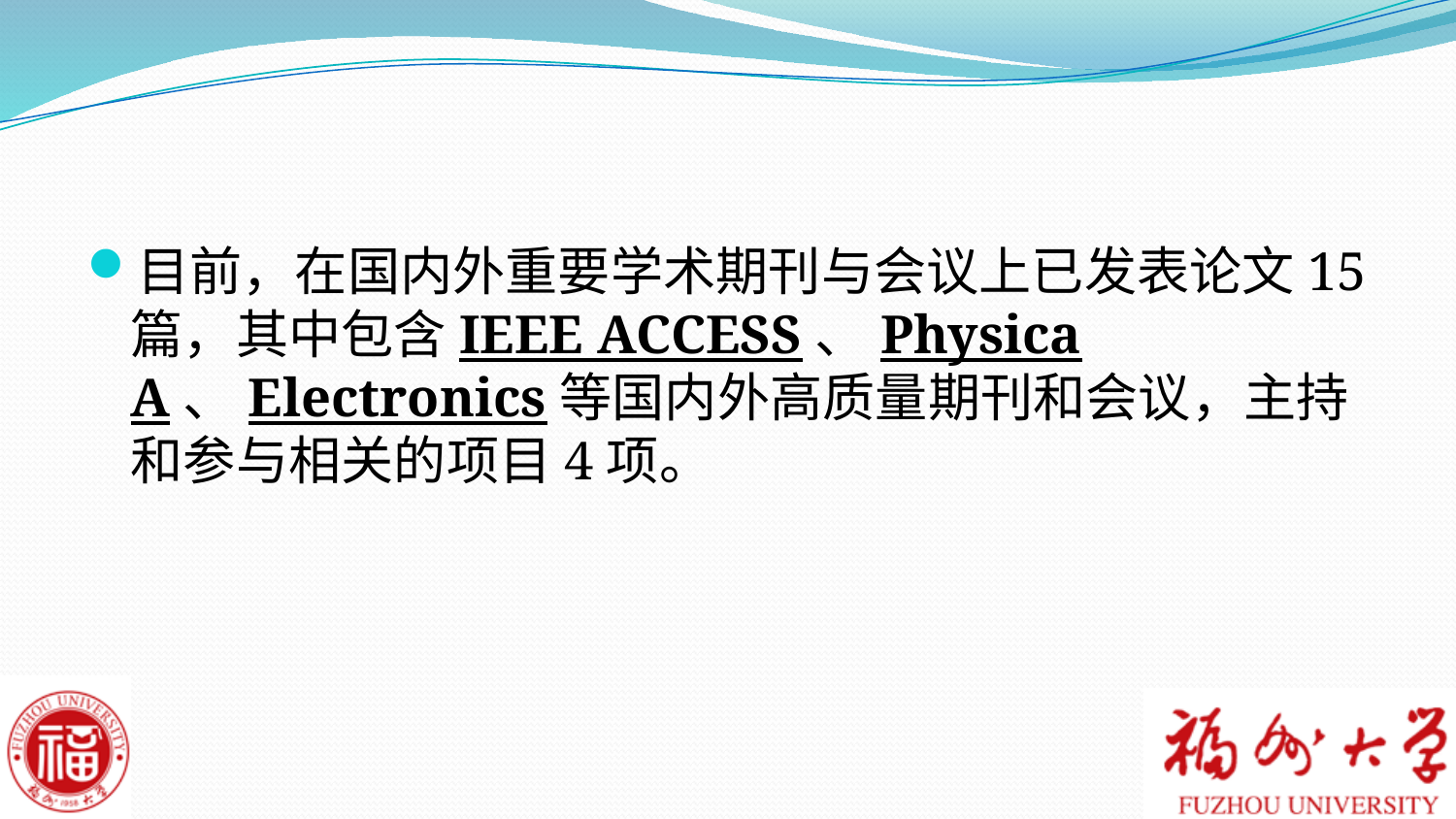

#
目前，在国内外重要学术期刊与会议上已发表论文15篇，其中包含IEEE ACCESS、Physica A、Electronics等国内外高质量期刊和会议，主持和参与相关的项目4项。